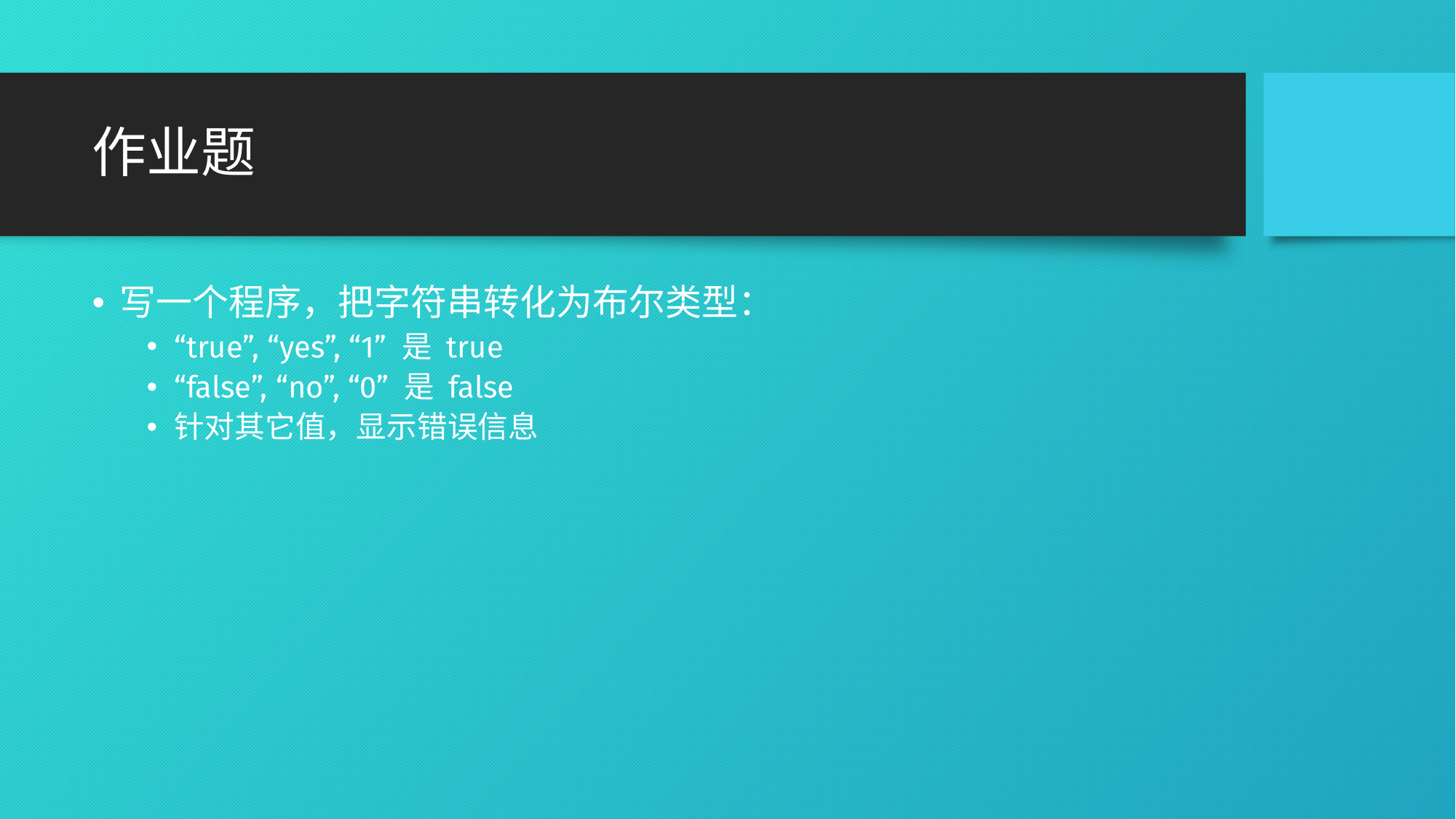

# 作业题
写一个程序，把字符串转化为布尔类型：
“true”, “yes”, “1” 是 true
“false”, “no”, “0” 是 false
针对其它值，显示错误信息